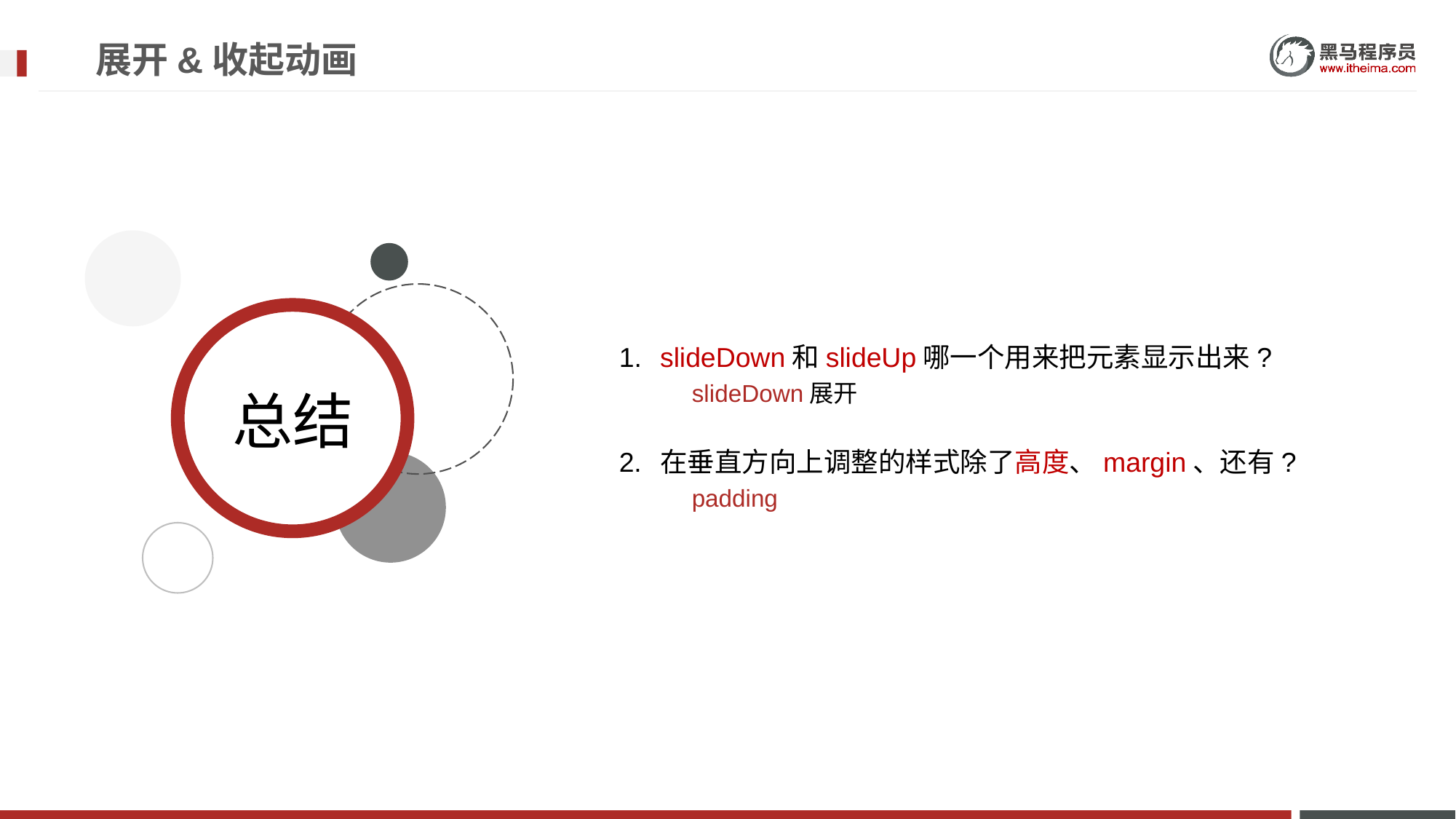

# 展开&收起动画
slideDown和slideUp哪一个用来把元素显示出来?
slideDown展开
在垂直方向上调整的样式除了高度、margin、还有?
padding